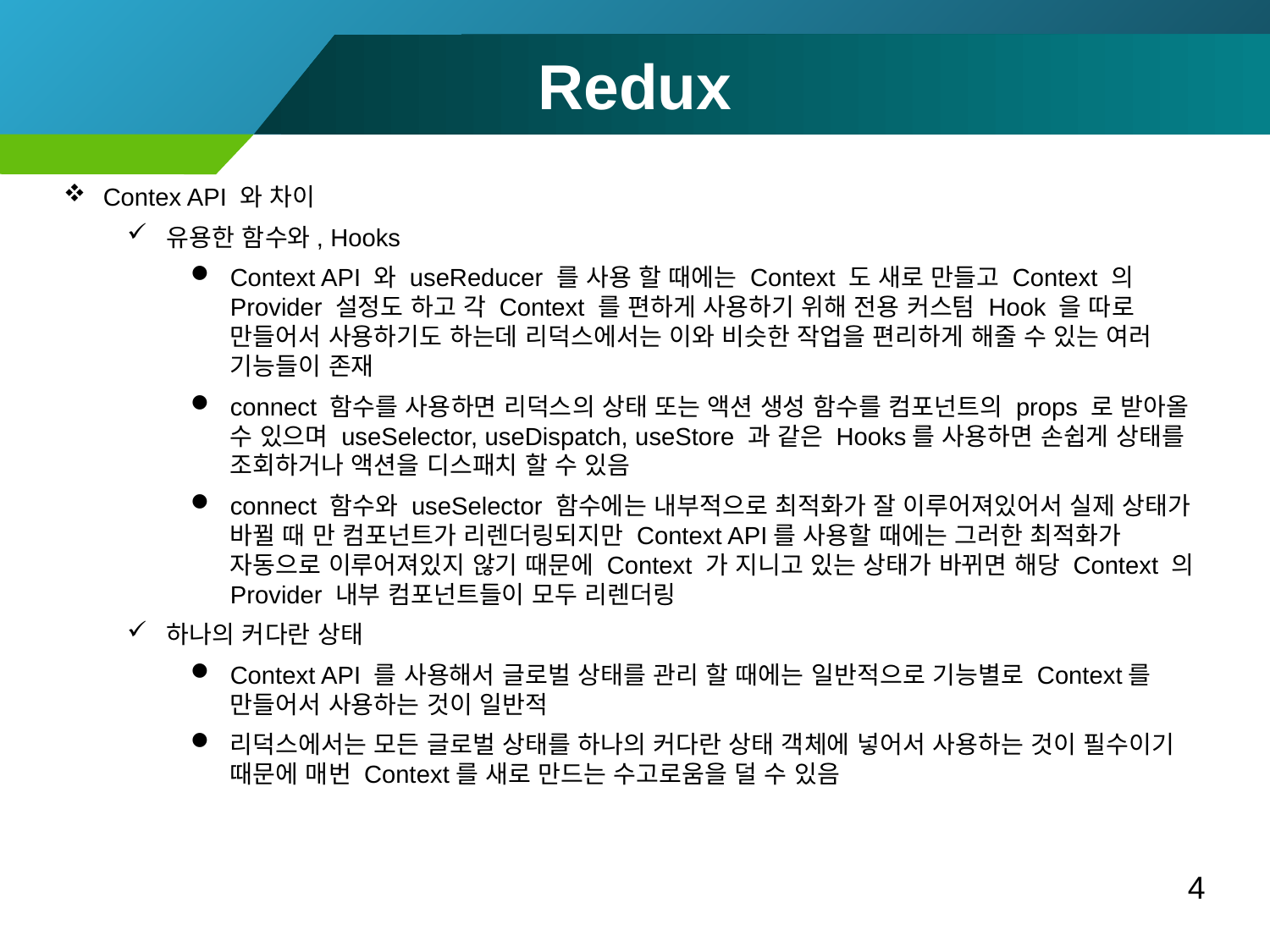

Redux
Contex API 와 차이
유용한 함수와, Hooks
Context API 와 useReducer 를 사용 할 때에는 Context 도 새로 만들고 Context 의 Provider 설정도 하고 각 Context 를 편하게 사용하기 위해 전용 커스텀 Hook 을 따로 만들어서 사용하기도 하는데 리덕스에서는 이와 비슷한 작업을 편리하게 해줄 수 있는 여러 기능들이 존재
connect 함수를 사용하면 리덕스의 상태 또는 액션 생성 함수를 컴포넌트의 props 로 받아올 수 있으며 useSelector, useDispatch, useStore 과 같은 Hooks를 사용하면 손쉽게 상태를 조회하거나 액션을 디스패치 할 수 있음
connect 함수와 useSelector 함수에는 내부적으로 최적화가 잘 이루어져있어서 실제 상태가 바뀔 때 만 컴포넌트가 리렌더링되지만 Context API를 사용할 때에는 그러한 최적화가 자동으로 이루어져있지 않기 때문에 Context 가 지니고 있는 상태가 바뀌면 해당 Context 의 Provider 내부 컴포넌트들이 모두 리렌더링
하나의 커다란 상태
Context API 를 사용해서 글로벌 상태를 관리 할 때에는 일반적으로 기능별로 Context를 만들어서 사용하는 것이 일반적
리덕스에서는 모든 글로벌 상태를 하나의 커다란 상태 객체에 넣어서 사용하는 것이 필수이기 때문에 매번 Context를 새로 만드는 수고로움을 덜 수 있음
4